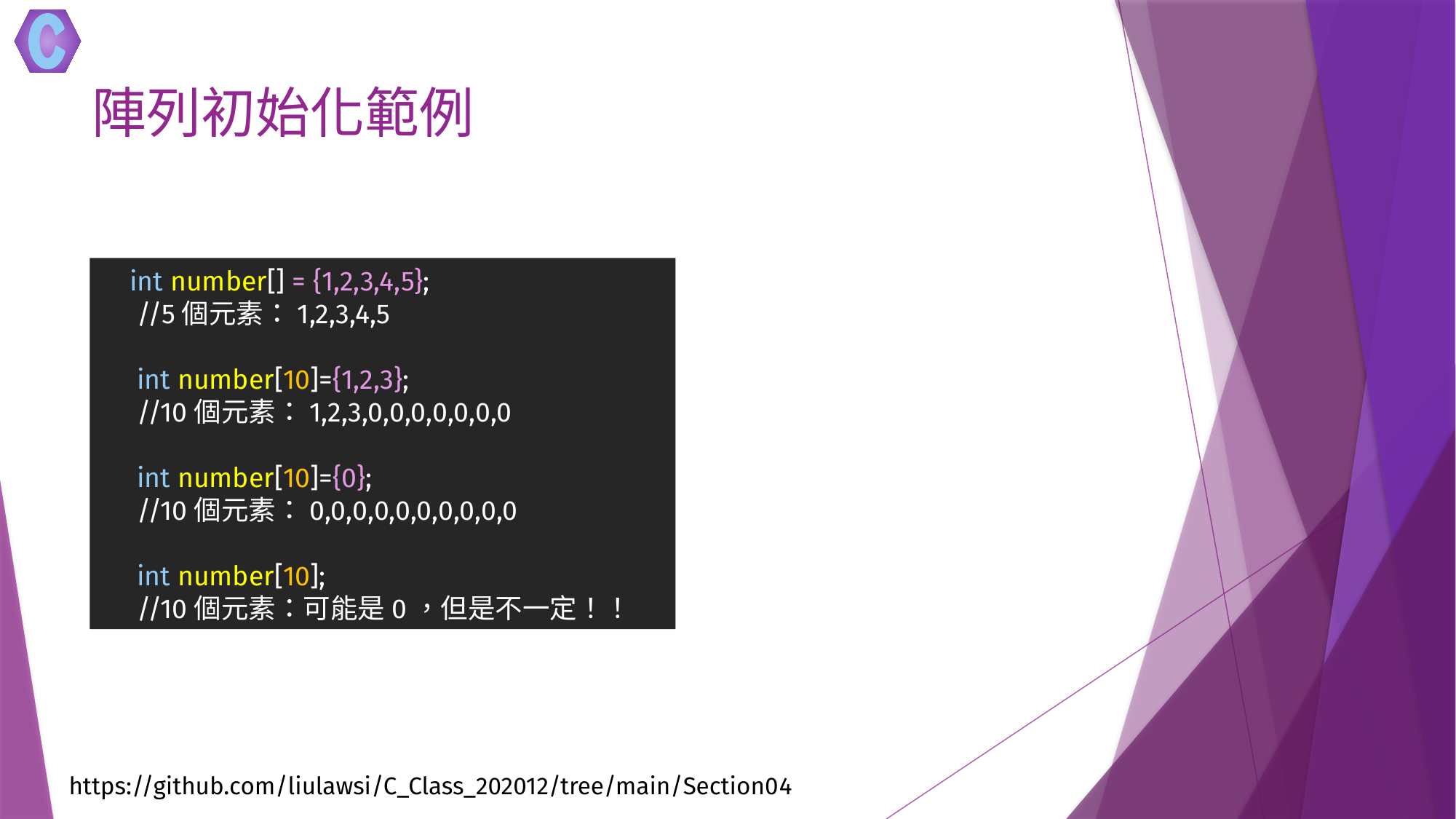

# 陣列初始化範例

    int number[] = {1,2,3,4,5};
     //5個元素：1,2,3,4,5

     int number[10]={1,2,3};
     //10個元素：1,2,3,0,0,0,0,0,0,0

     int number[10]={0};
     //10個元素：0,0,0,0,0,0,0,0,0,0

     int number[10];
     //10個元素：可能是0，但是不一定！！